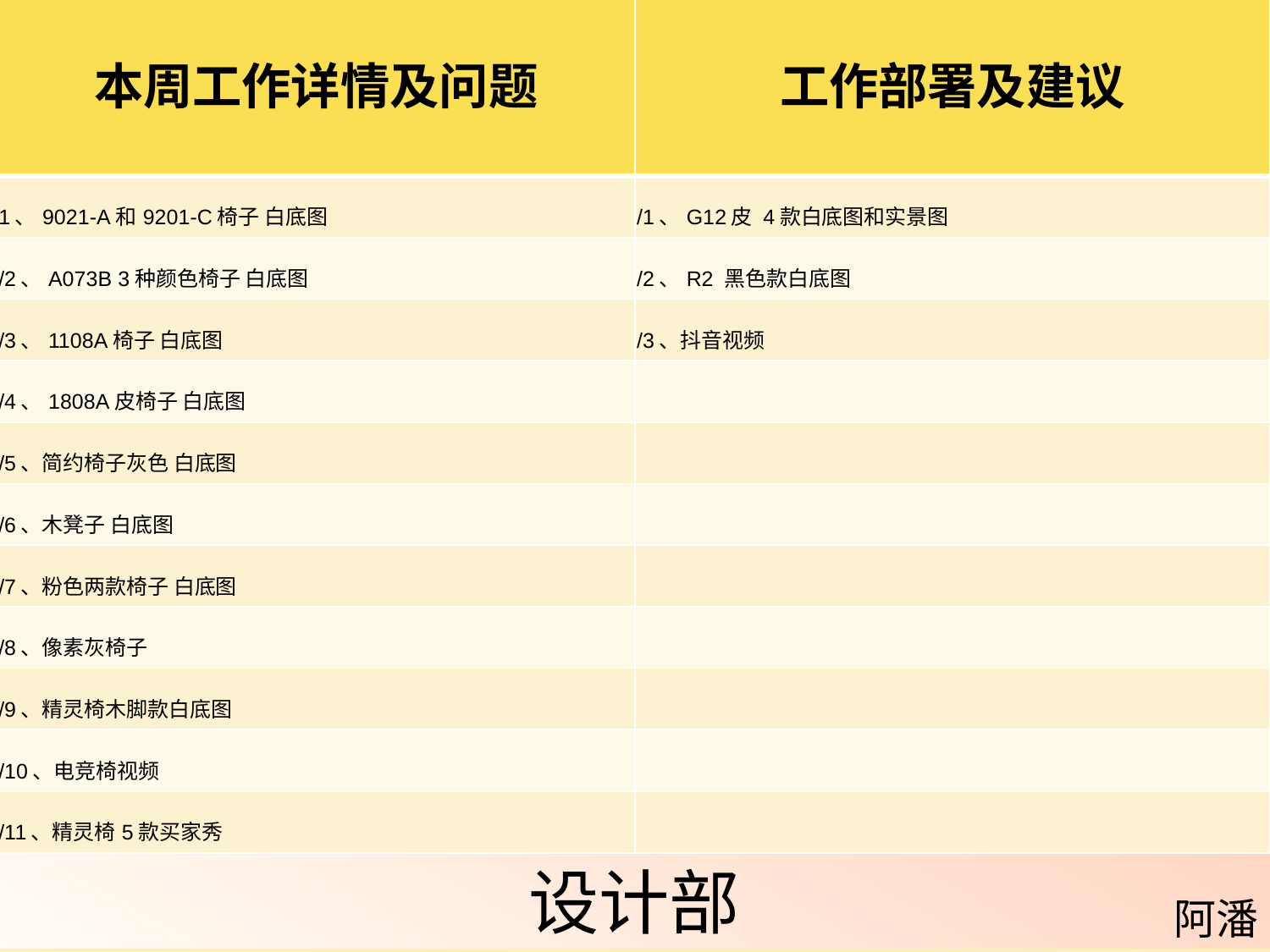

| 本周工作详情及问题 | 工作部署及建议 |
| --- | --- |
| 1、9021-A和9201-C椅子 白底图 | /1、G12皮 4款白底图和实景图 |
| /2、A073B 3种颜色椅子 白底图 | /2、R2 黑色款白底图 |
| /3、1108A椅子 白底图 | /3、抖音视频 |
| /4、1808A皮椅子 白底图 |  |
| /5、简约椅子灰色 白底图 |  |
| /6、木凳子 白底图 |  |
| /7、粉色两款椅子 白底图 |  |
| /8、像素灰椅子 |  |
| /9、精灵椅木脚款白底图 |  |
| /10、电竞椅视频 |  |
| /11、精灵椅5款买家秀 |  |
设计部
阿潘